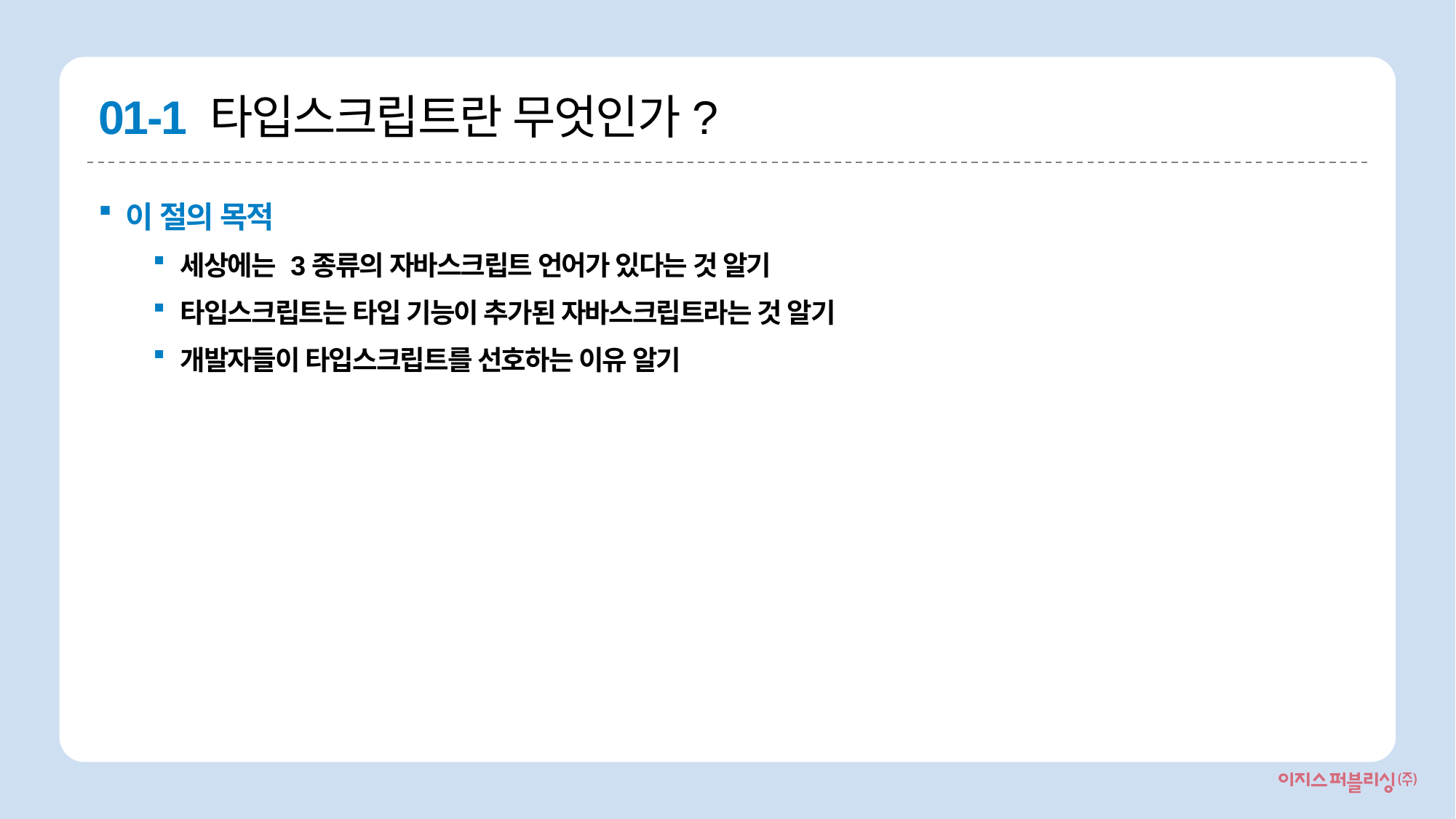

# 01-1 타입스크립트란 무엇인가?
이 절의 목적
세상에는 3종류의 자바스크립트 언어가 있다는 것 알기
타입스크립트는 타입 기능이 추가된 자바스크립트라는 것 알기
개발자들이 타입스크립트를 선호하는 이유 알기